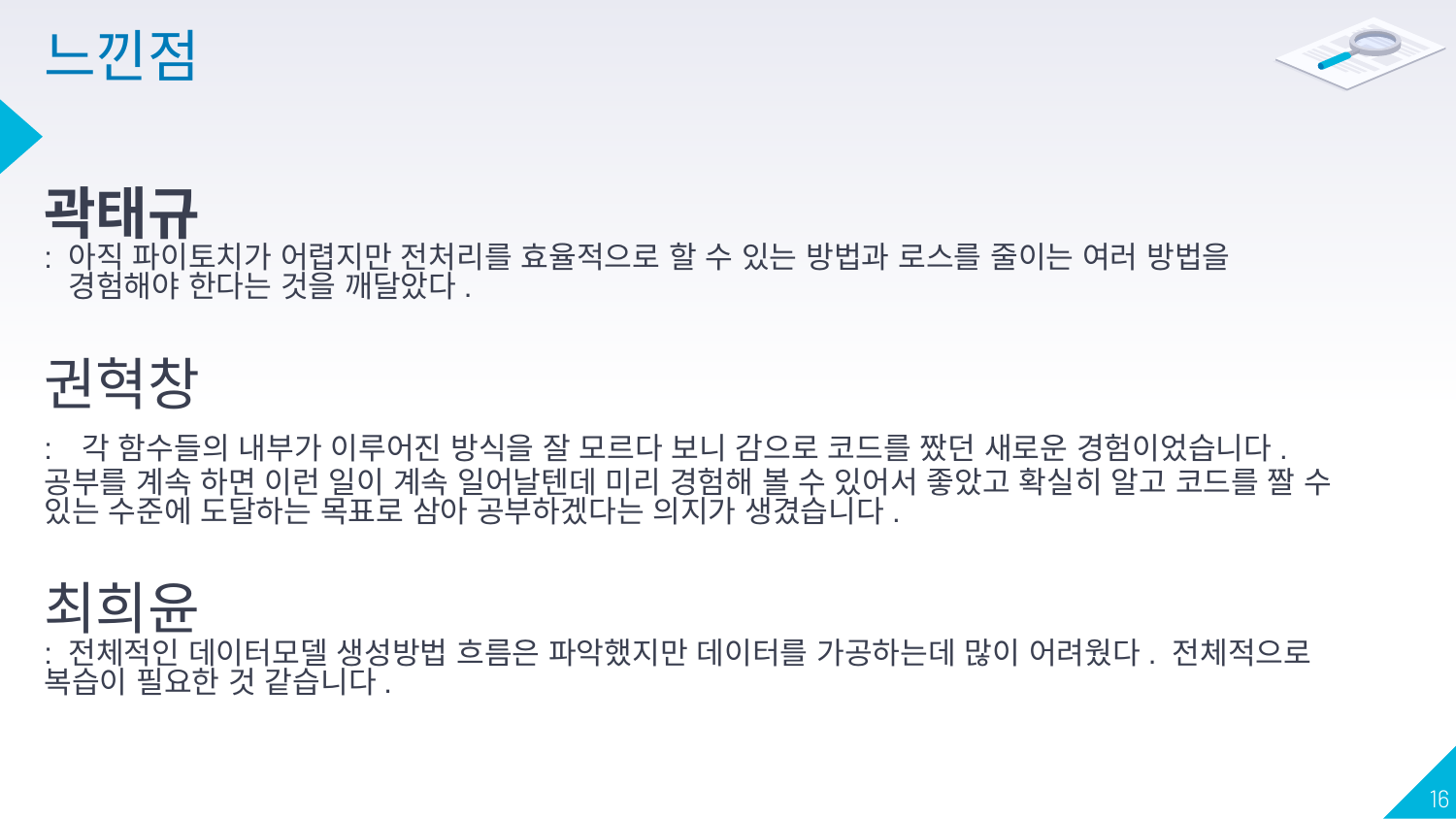

느낀점

곽태규
: 아직 파이토치가 어렵지만 전처리를 효율적으로 할 수 있는 방법과 로스를 줄이는 여러 방법을
  경험해야 한다는 것을 깨달았다.

권혁창
: 각 함수들의 내부가 이루어진 방식을 잘 모르다 보니 감으로 코드를 짰던 새로운 경험이었습니다. 공부를 계속 하면 이런 일이 계속 일어날텐데 미리 경험해 볼 수 있어서 좋았고 확실히 알고 코드를 짤 수 있는 수준에 도달하는 목표로 삼아 공부하겠다는 의지가 생겼습니다.

최희윤
: 전체적인 데이터모델 생성방법 흐름은 파악했지만 데이터를 가공하는데 많이 어려웠다. 전체적으로 복습이 필요한 것 같습니다.

16